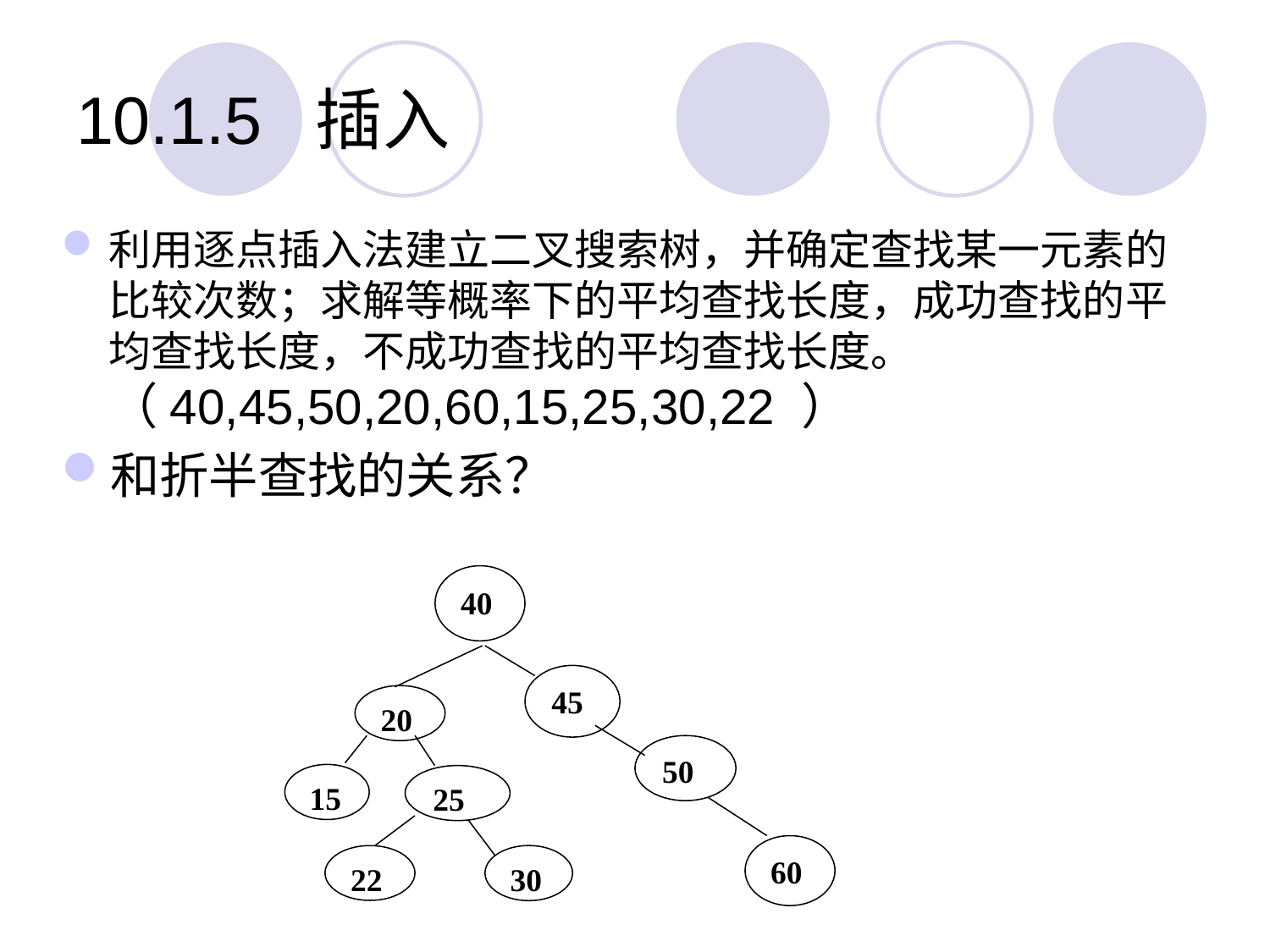

# 10.1.5  插入
利用逐点插入法建立二叉搜索树，并确定查找某一元素的比较次数；求解等概率下的平均查找长度，成功查找的平均查找长度，不成功查找的平均查找长度。（40,45,50,20,60,15,25,30,22 ）
和折半查找的关系？
40

45
20

50
15
25

60
22
30